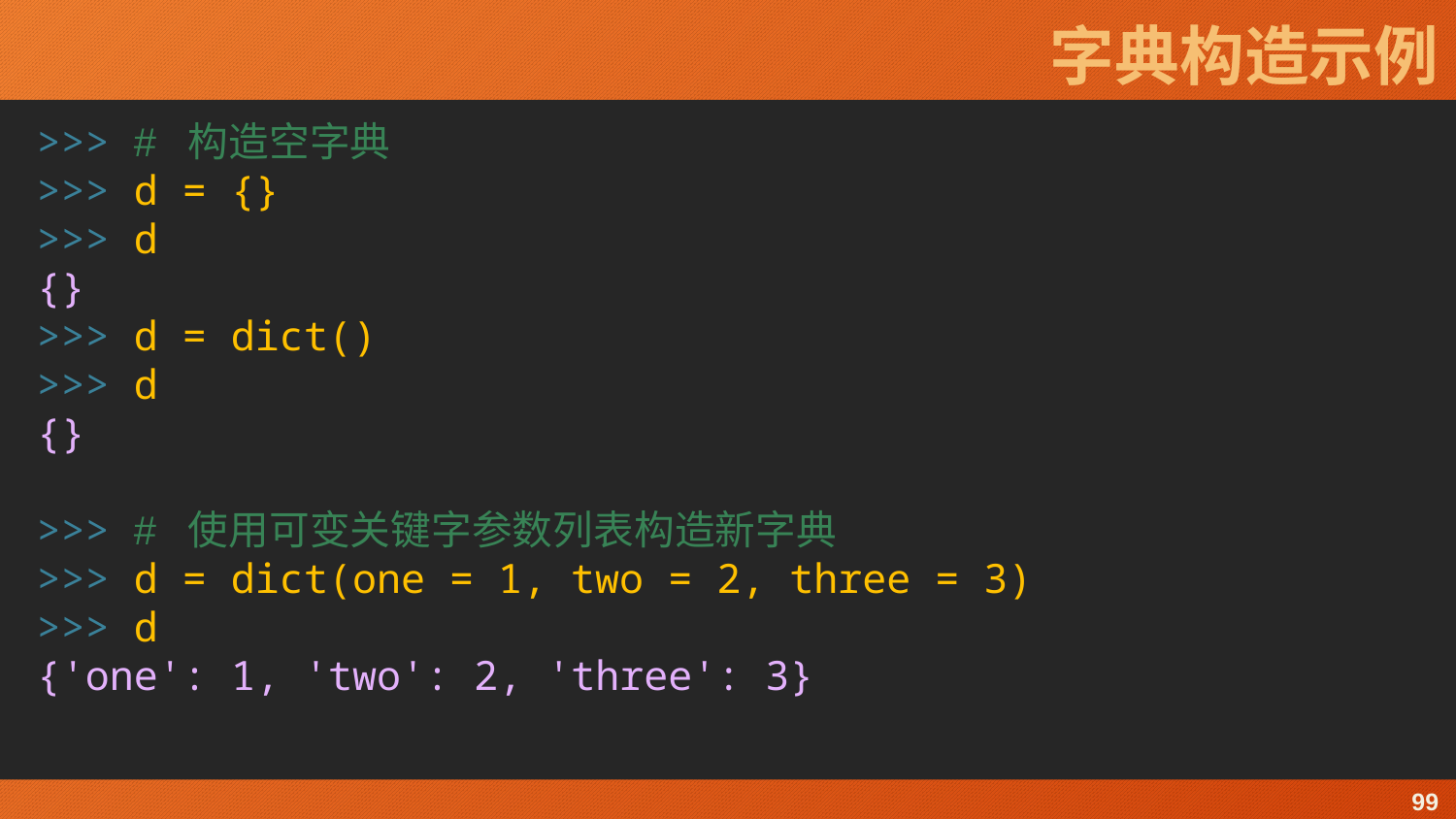

# 字典构造示例
>>> #  构造空字典
>>> d = {}
>>> d
{}
>>> d = dict()
>>> d
{}

>>> #  使用可变关键字参数列表构造新字典
>>> d = dict(one = 1, two = 2, three = 3)
>>> d
{'one': 1, 'two': 2, 'three': 3}
99